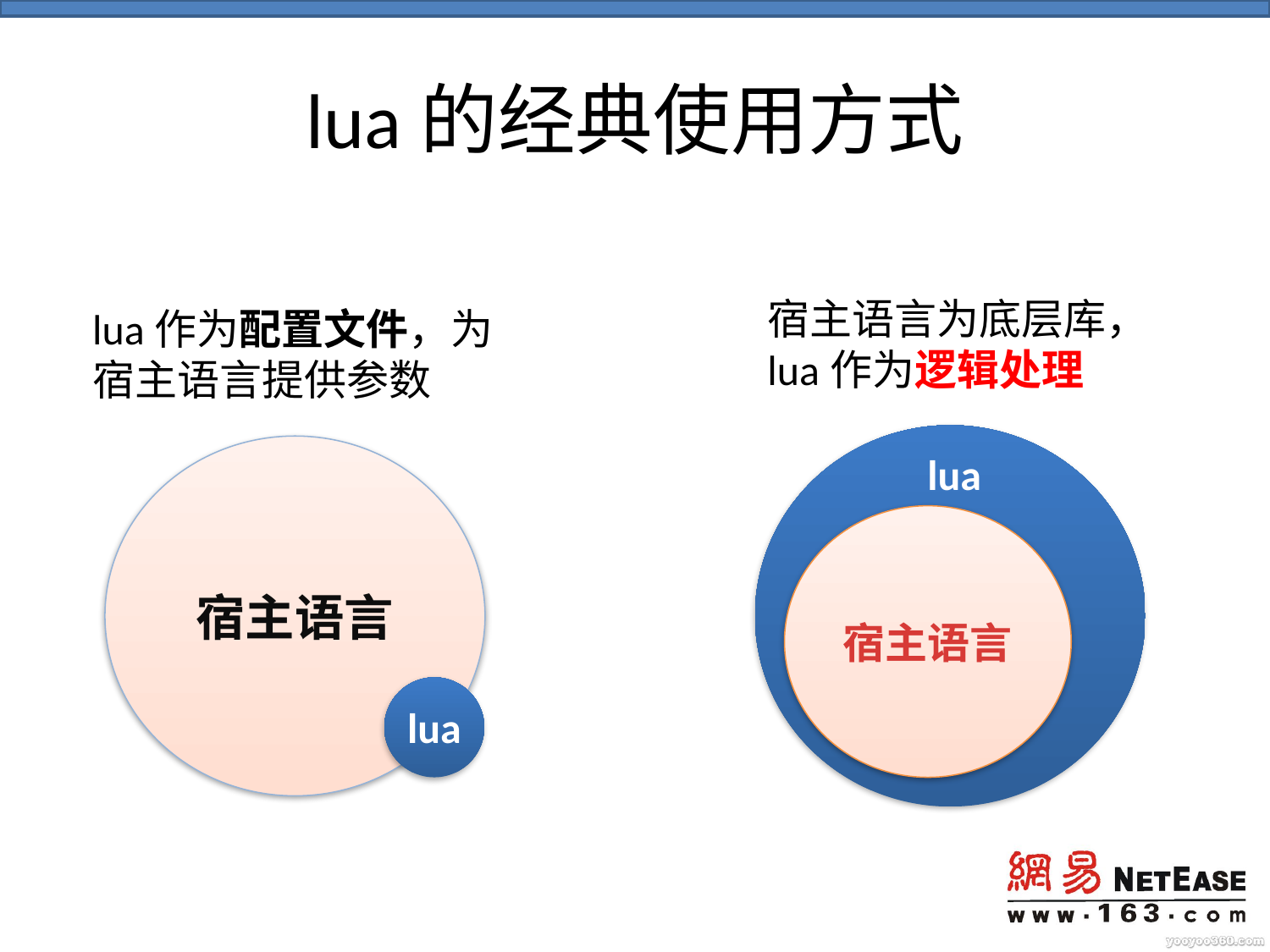

# lua的经典使用方式
宿主语言为底层库，lua作为逻辑处理
lua作为配置文件，为宿主语言提供参数

宿主语言
lua
宿主语言

lua